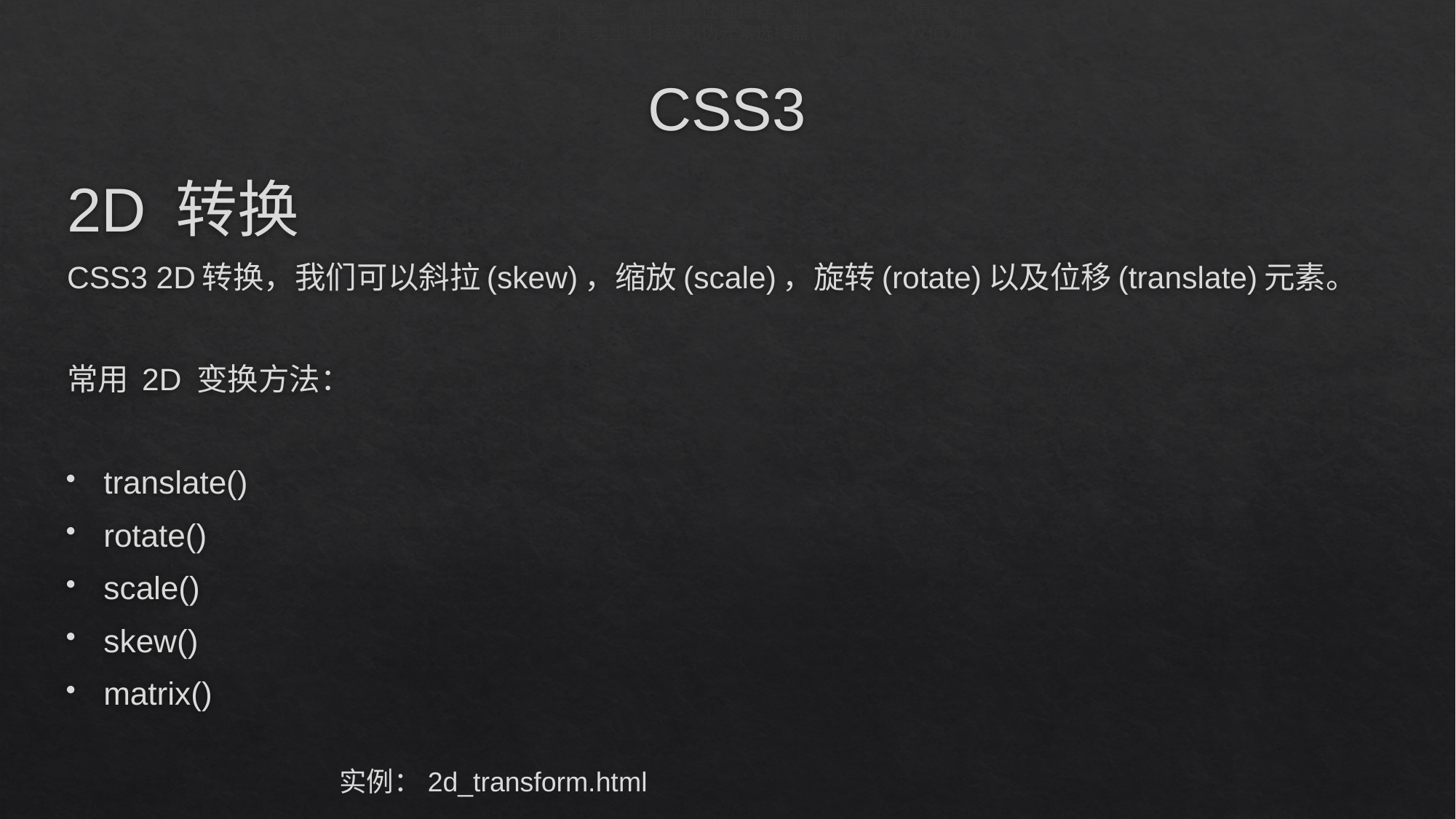

第一等：代表内联样式，如: style=""，权值为1000
第二等：代表ID选择器，如：#content，权值为100
第三等：代表类，伪类和属性选择器，如.content，权值为10
第四等：代表类型选择器和伪元素选择器，如div p，权值为1

# CSS3
2D 转换
CSS3 2D转换，我们可以斜拉(skew)，缩放(scale)，旋转(rotate)以及位移(translate)元素。

常用 2D 变换方法：

translate()
rotate()
scale()
skew()
matrix()

 实例：2d_transform.html